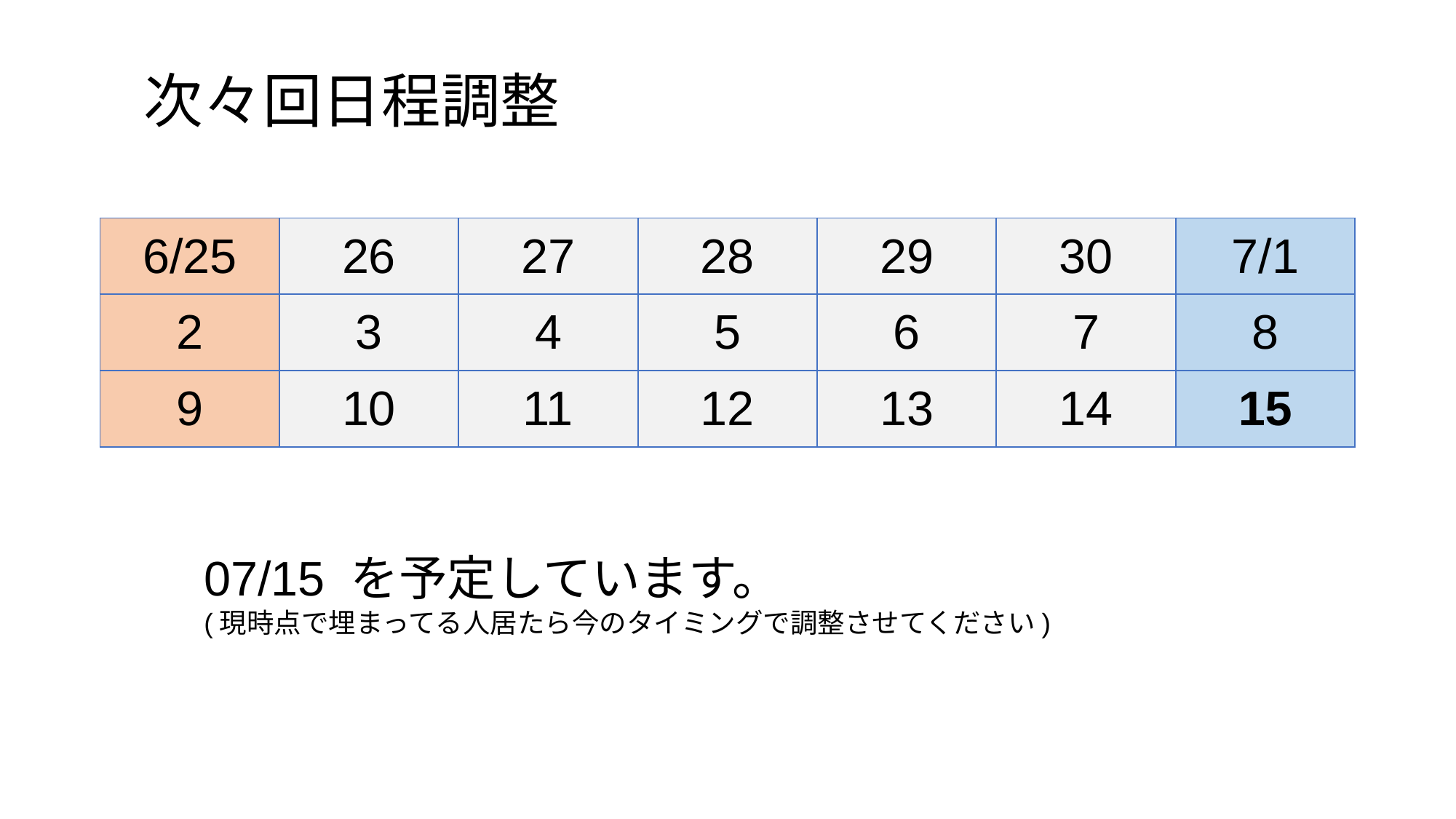

# 次々回日程調整
| 6/25 | 26 | 27 | 28 | 29 | 30 | 7/1 |
| --- | --- | --- | --- | --- | --- | --- |
| 2 | 3 | 4 | 5 | 6 | 7 | 8 |
| 9 | 10 | 11 | 12 | 13 | 14 | 15 |
07/15 を予定しています。
(現時点で埋まってる人居たら今のタイミングで調整させてください)